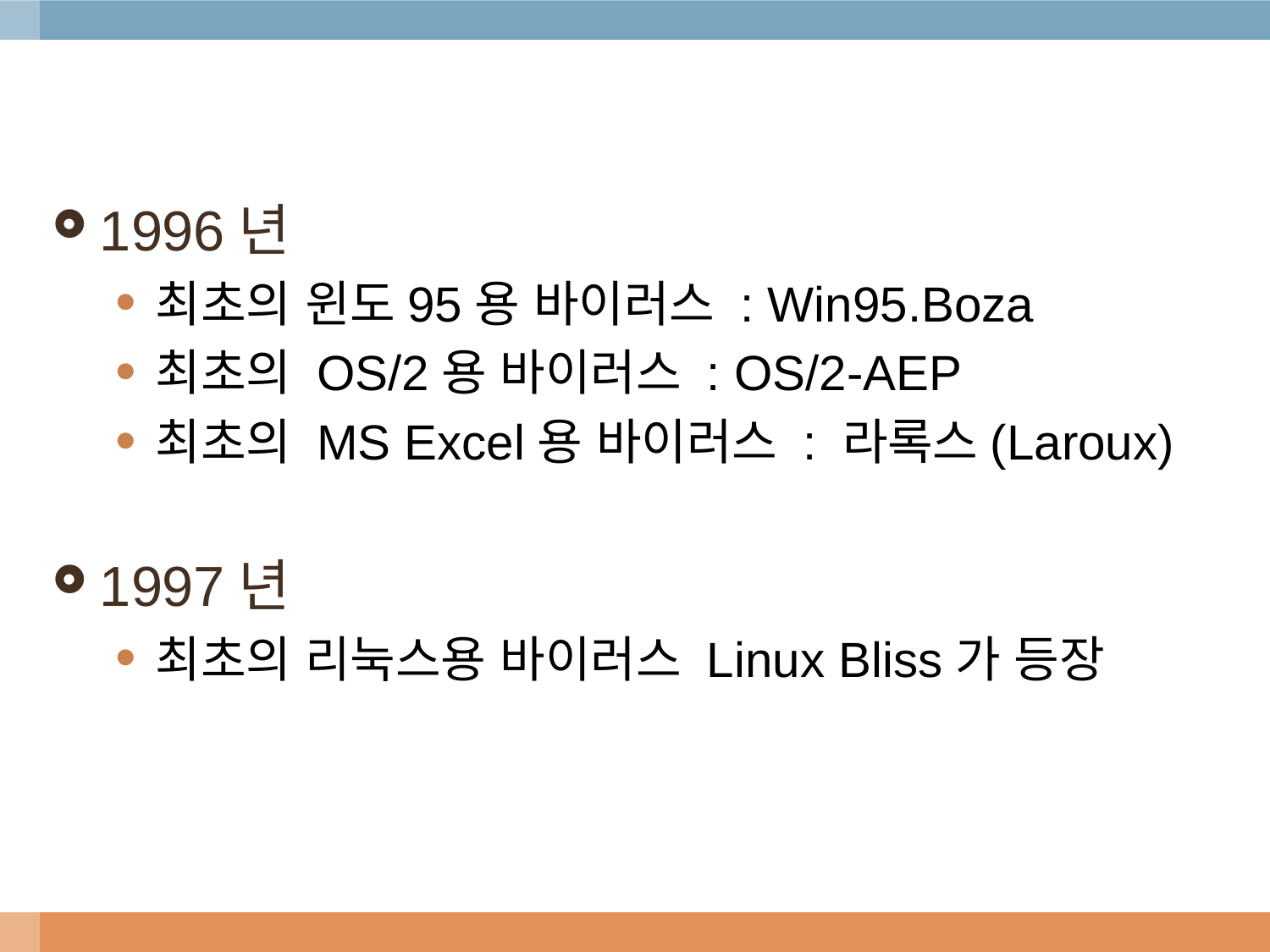

1996년
최초의 윈도95용 바이러스 : Win95.Boza
최초의 OS/2용 바이러스 : OS/2-AEP
최초의 MS Excel용 바이러스 : 라록스(Laroux)

1997년
최초의 리눅스용 바이러스 Linux Bliss가 등장